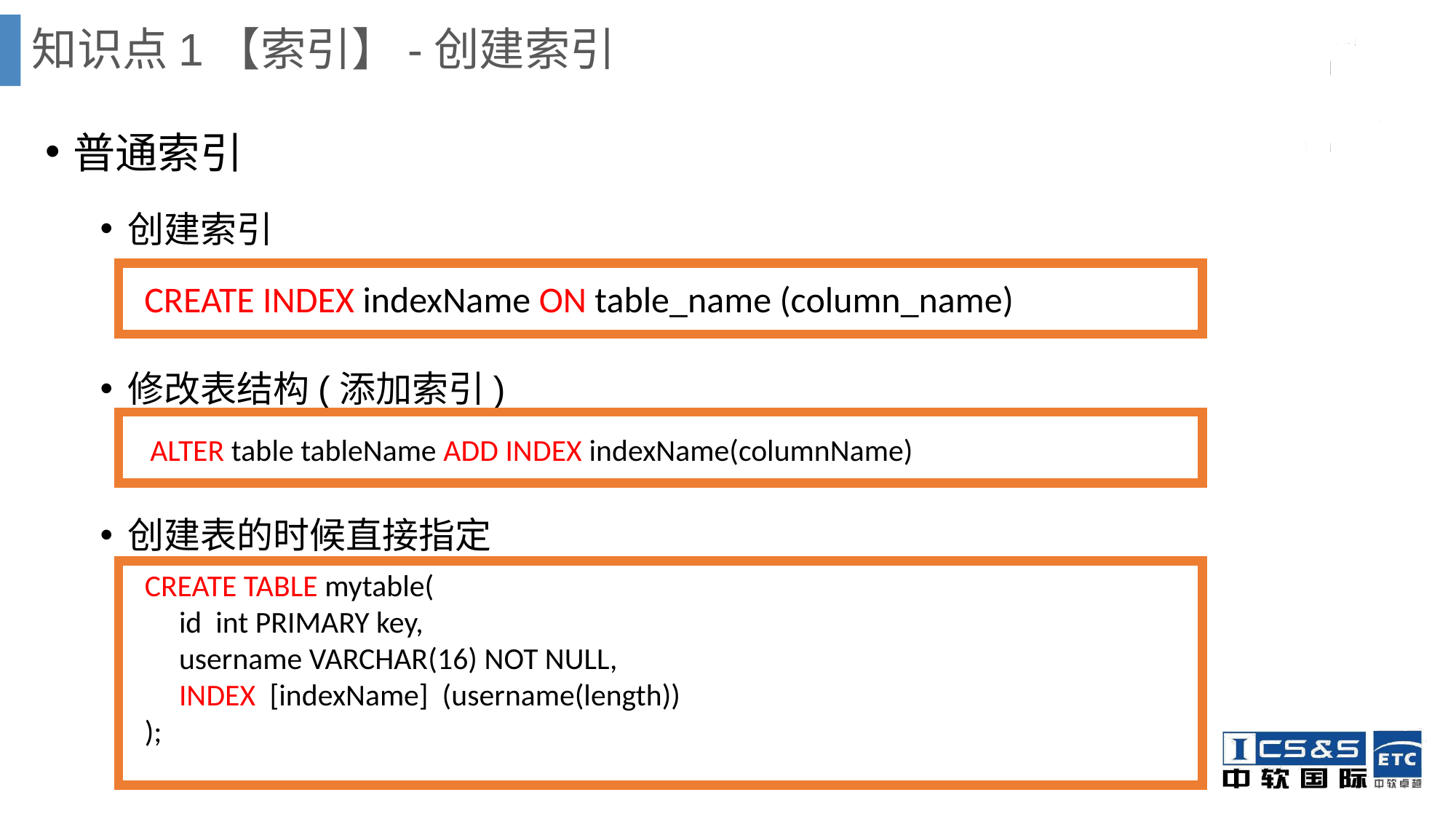

知识点1【索引】-创建索引
普通索引
创建索引

修改表结构(添加索引)

创建表的时候直接指定

CREATE INDEX indexName ON table_name (column_name)

ALTER table tableName ADD INDEX indexName(columnName)

CREATE TABLE mytable(
     id  int PRIMARY key,
     username VARCHAR(16) NOT NULL,
     INDEX  [indexName]  (username(length))
);